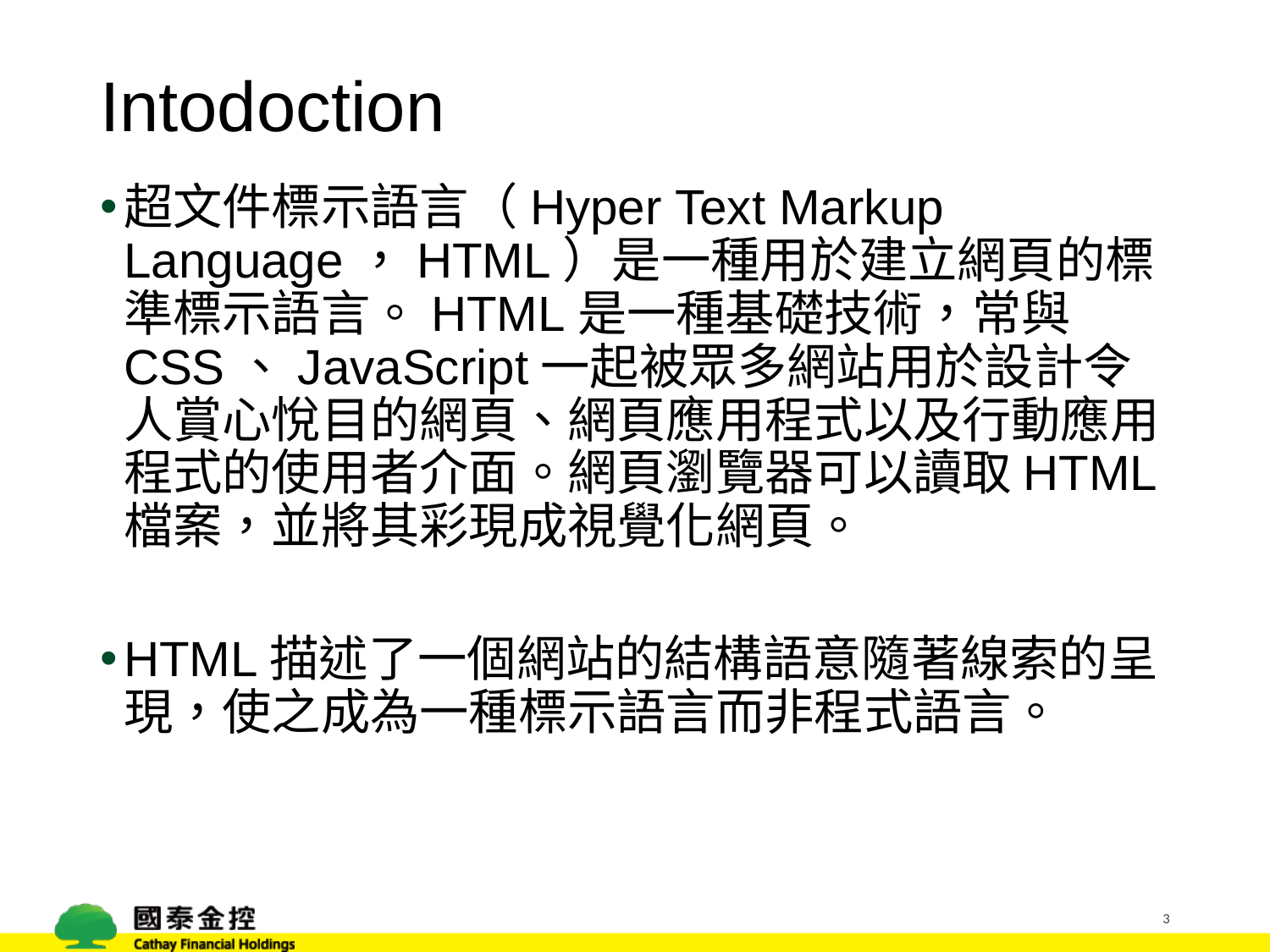

# Intodoction
超文件標示語言（Hyper Text Markup Language，HTML）是一種用於建立網頁的標準標示語言。HTML是一種基礎技術，常與CSS、JavaScript一起被眾多網站用於設計令人賞心悅目的網頁、網頁應用程式以及行動應用程式的使用者介面。網頁瀏覽器可以讀取HTML檔案，並將其彩現成視覺化網頁。

HTML描述了一個網站的結構語意隨著線索的呈現，使之成為一種標示語言而非程式語言。